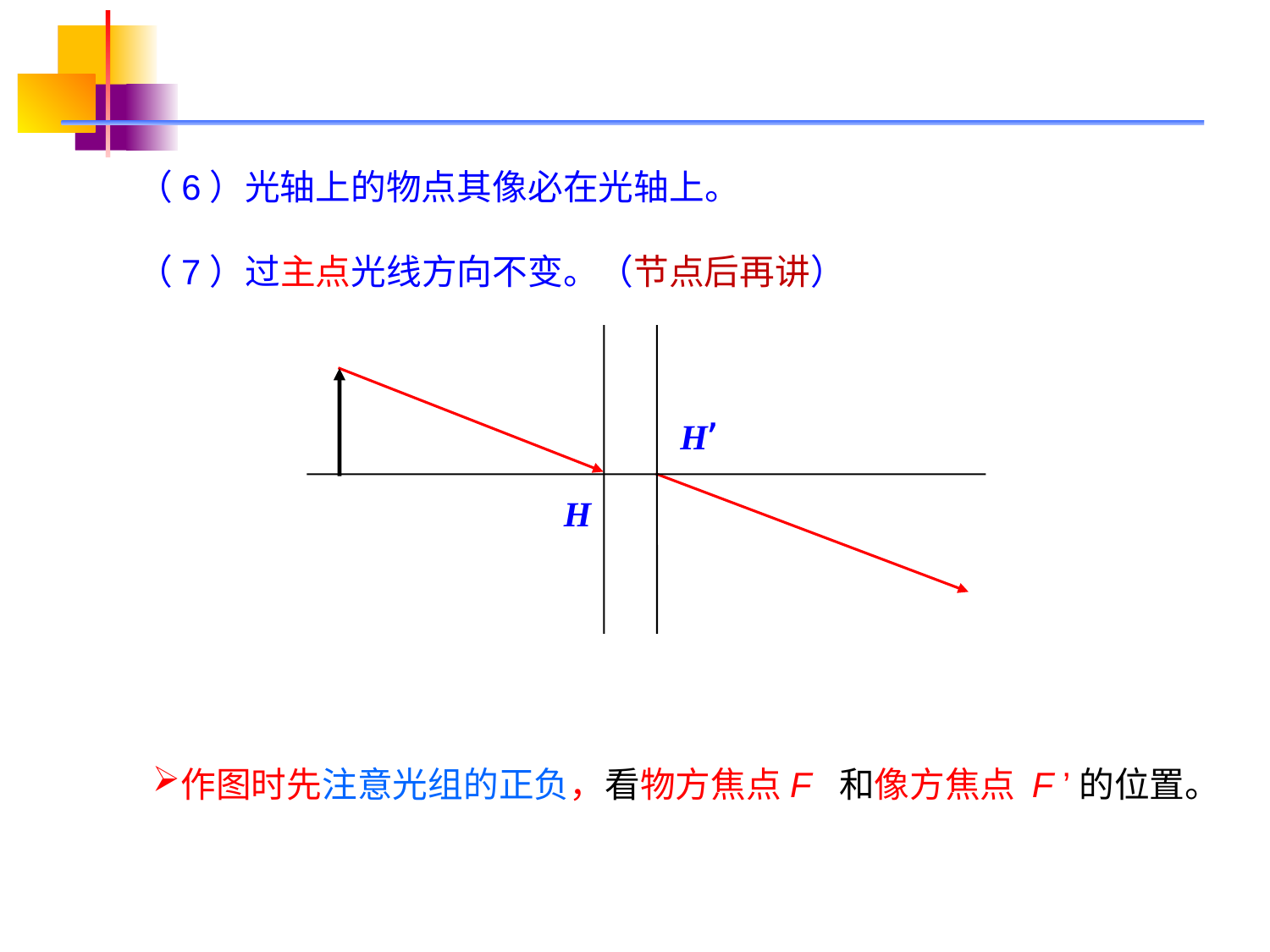

# （6）光轴上的物点其像必在光轴上。
（7）过主点光线方向不变。（节点后再讲）

H’

H
作图时先注意光组的正负，看物方焦点F  和像方焦点 F ’的位置。